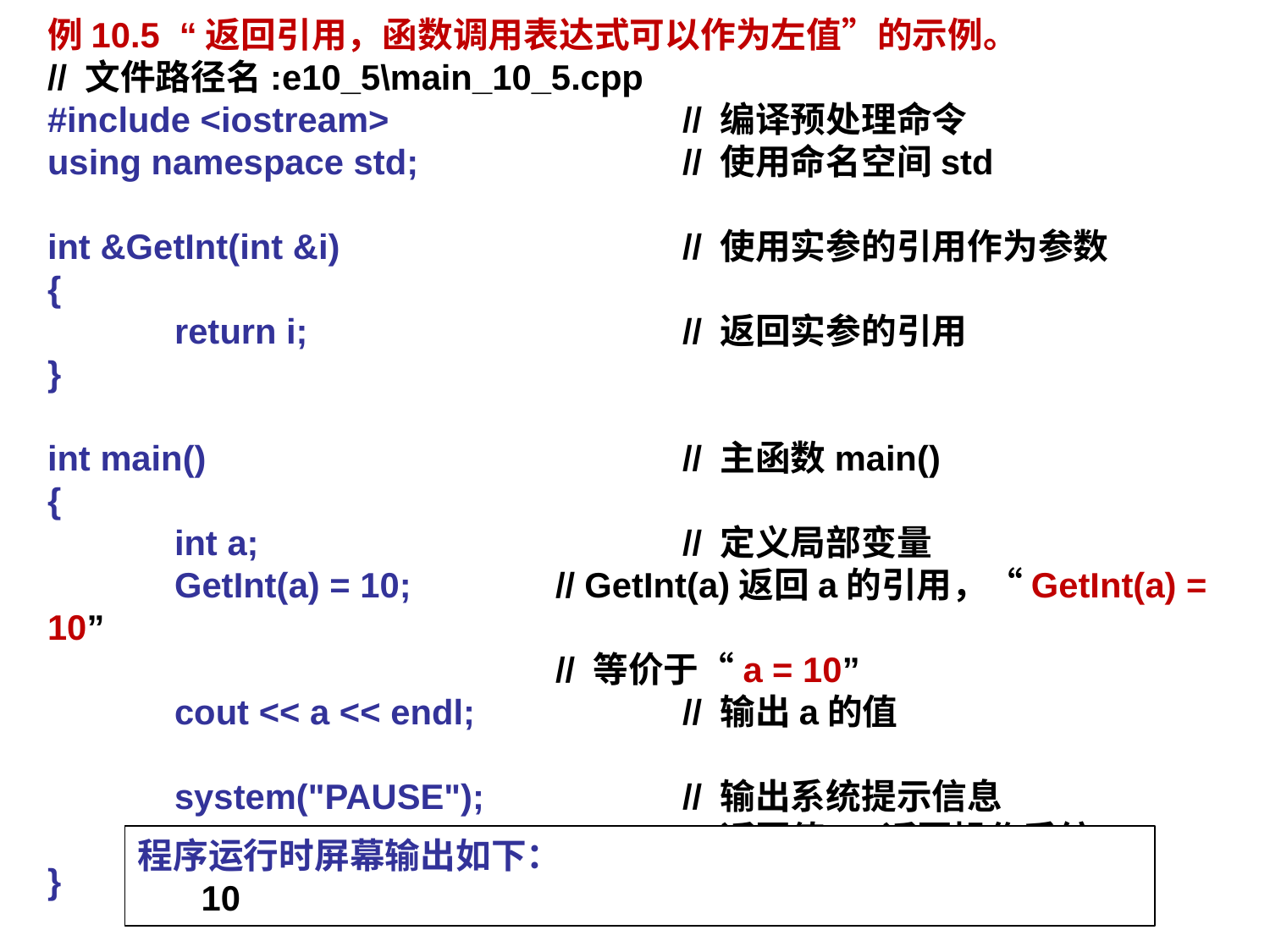

例10.5  “返回引用，函数调用表达式可以作为左值”的示例。
// 文件路径名:e10_5\main_10_5.cpp
#include <iostream>               		// 编译预处理命令
using namespace std;			// 使用命名空间std

int &GetInt(int &i)			// 使用实参的引用作为参数
{
	return i;			// 返回实参的引用
}

int main()				// 主函数main()
{
	int a;				// 定义局部变量
	GetInt(a) = 10;		// GetInt(a)返回a的引用，“GetInt(a) = 10”
				// 等价于“a = 10”
	cout << a << endl;		// 输出a的值

	system("PAUSE");		// 输出系统提示信息
	return 0;               		// 返回值0, 返回操作系统
}
程序运行时屏幕输出如下：
10